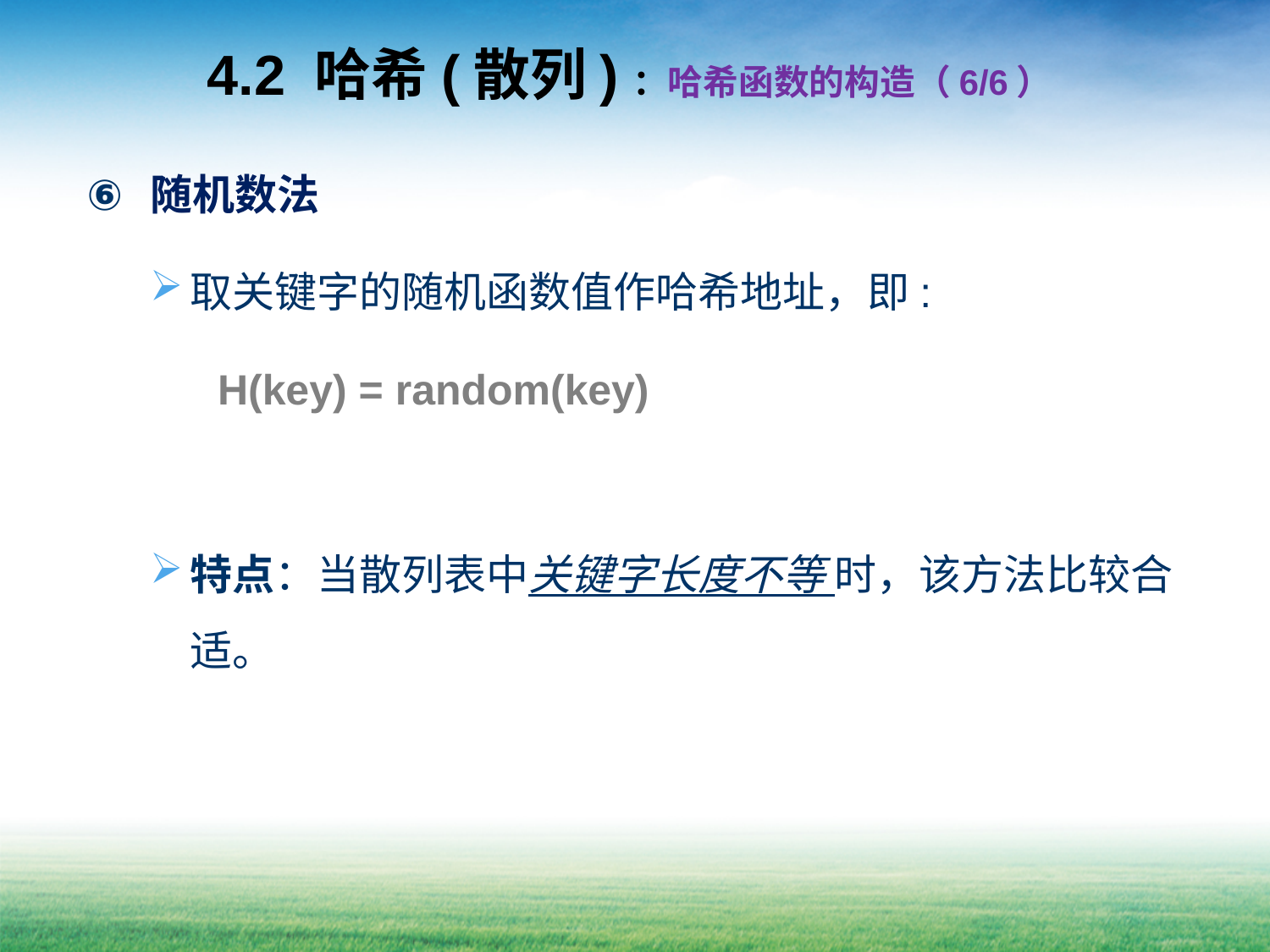

# 4.2 哈希(散列)：哈希函数的构造（6/6）
随机数法
取关键字的随机函数值作哈希地址，即:
 H(key) = random(key)

特点：当散列表中关键字长度不等 时，该方法比较合适。